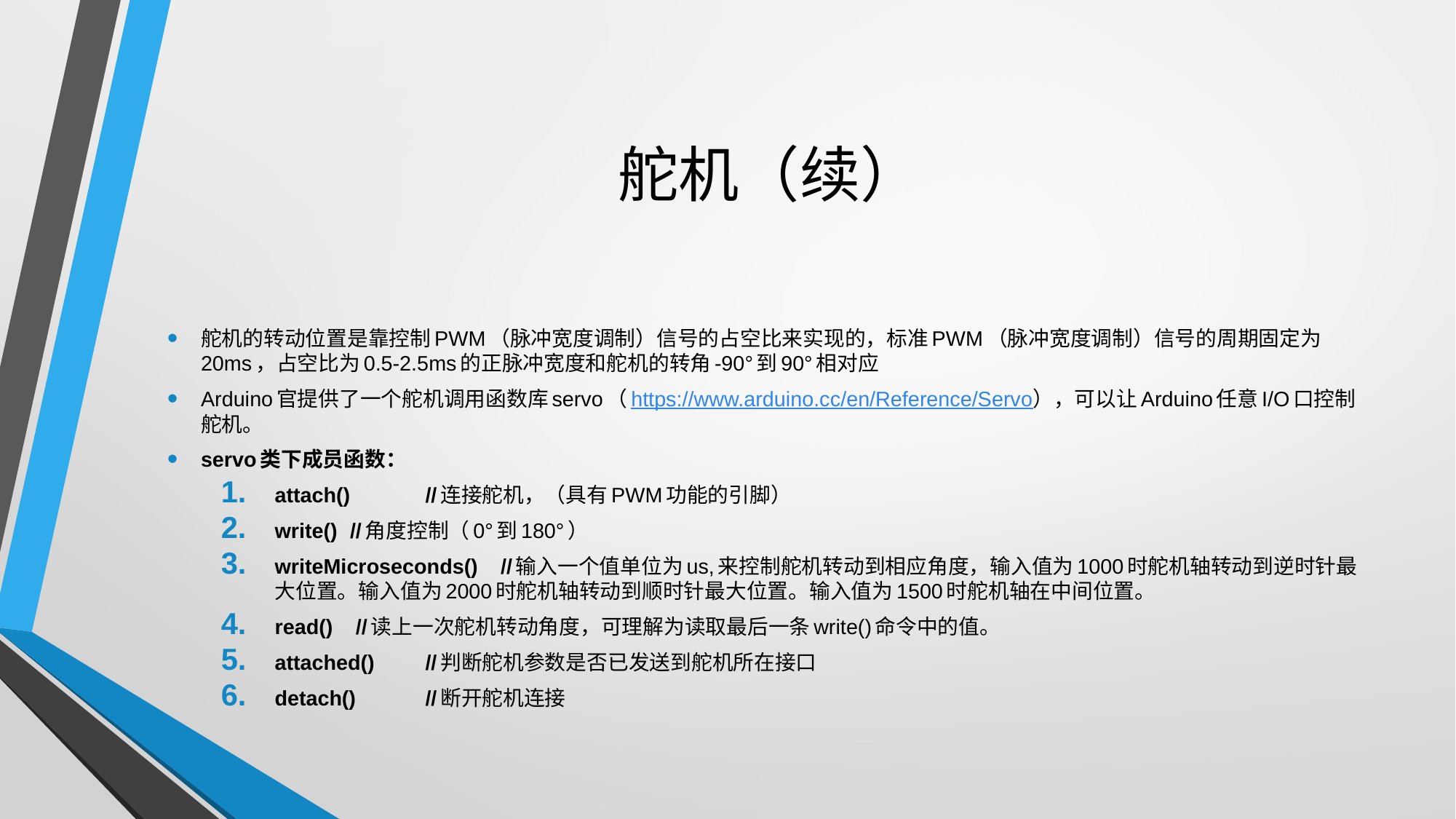

# 舵机（续）
舵机的转动位置是靠控制PWM（脉冲宽度调制）信号的占空比来实现的，标准PWM（脉冲宽度调制）信号的周期固定为20ms，占空比为0.5-2.5ms的正脉冲宽度和舵机的转角-90°到90°相对应
Arduino官提供了一个舵机调用函数库servo（https://www.arduino.cc/en/Reference/Servo），可以让Arduino任意I/O口控制舵机。
servo类下成员函数：
attach()		//连接舵机，（具有PWM功能的引脚）
write()		//角度控制（0°到180°）
writeMicroseconds()	//输入一个值单位为us,来控制舵机转动到相应角度，输入值为1000时舵机轴转动到逆时针最大位置。输入值为2000时舵机轴转动到顺时针最大位置。输入值为1500时舵机轴在中间位置。
read()		 //读上一次舵机转动角度，可理解为读取最后一条write()命令中的值。
attached()	//判断舵机参数是否已发送到舵机所在接口
detach()	//断开舵机连接